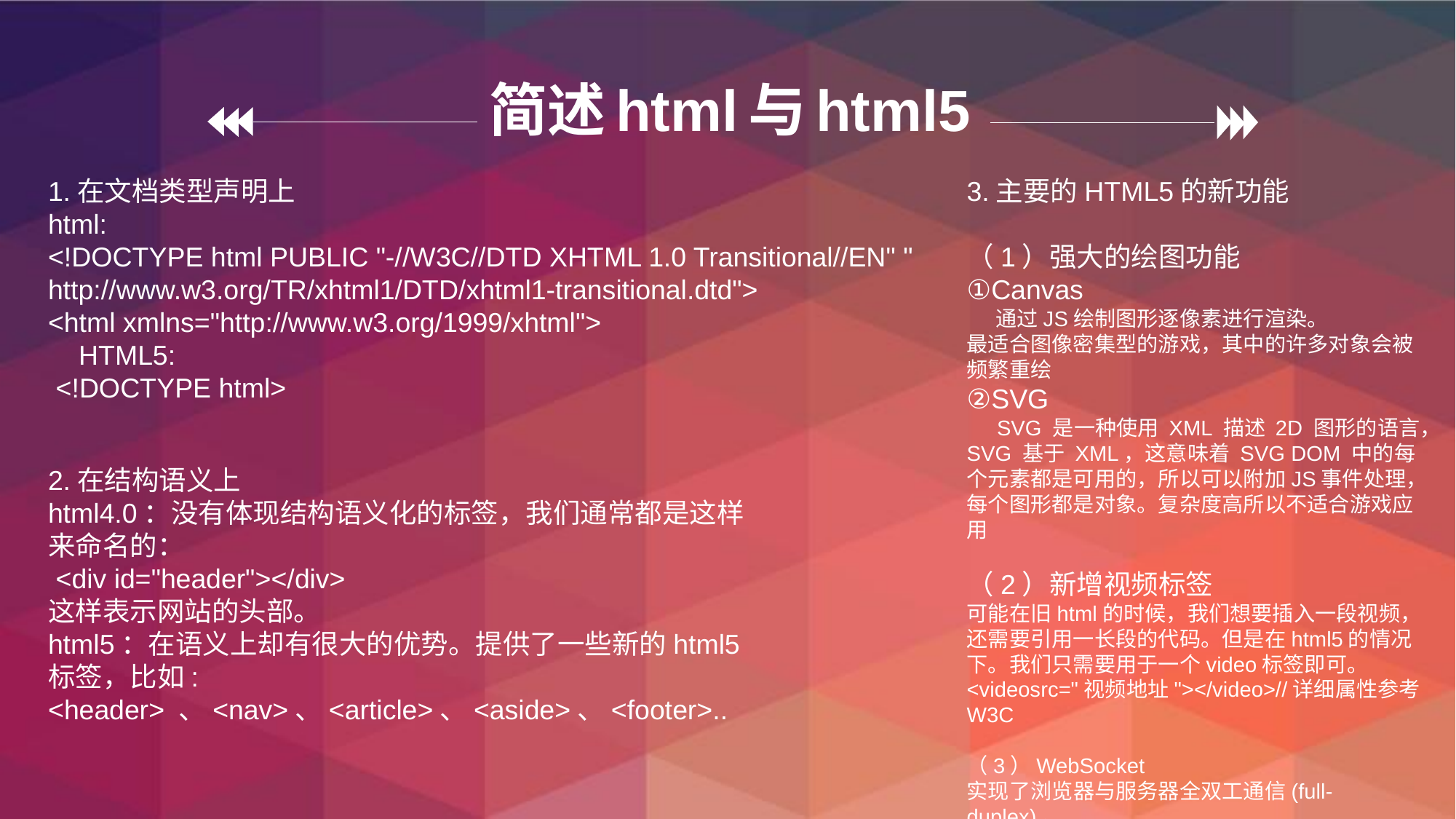

简述html与html5

1.在文档类型声明上
html:
<!DOCTYPE html PUBLIC "-//W3C//DTD XHTML 1.0 Transitional//EN" "
http://www.w3.org/TR/xhtml1/DTD/xhtml1-transitional.dtd">
<html xmlns="http://www.w3.org/1999/xhtml">
    HTML5:
 <!DOCTYPE html>
3.主要的HTML5的新功能

（1）强大的绘图功能
①Canvas
     通过JS绘制图形逐像素进行渲染。
最适合图像密集型的游戏，其中的许多对象会被频繁重绘
②SVG
     SVG 是一种使用 XML 描述 2D 图形的语言，SVG 基于 XML，这意味着 SVG DOM 中的每个元素都是可用的，所以可以附加JS事件处理，每个图形都是对象。复杂度高所以不适合游戏应用

（2）新增视频标签
可能在旧html的时候，我们想要插入一段视频，还需要引用一长段的代码。但是在html5的情况下。我们只需要用于一个video标签即可。
<videosrc="视频地址"></video>//详细属性参考W3C

（3）WebSocket
实现了浏览器与服务器全双工通信(full-duplex)。
等等
2.在结构语义上
html4.0：没有体现结构语义化的标签，我们通常都是这样来命名的：
 <div id="header"></div>
这样表示网站的头部。
html5：在语义上却有很大的优势。提供了一些新的html5标签，比如:
<header> 、<nav>、<article>、<aside>、<footer>..